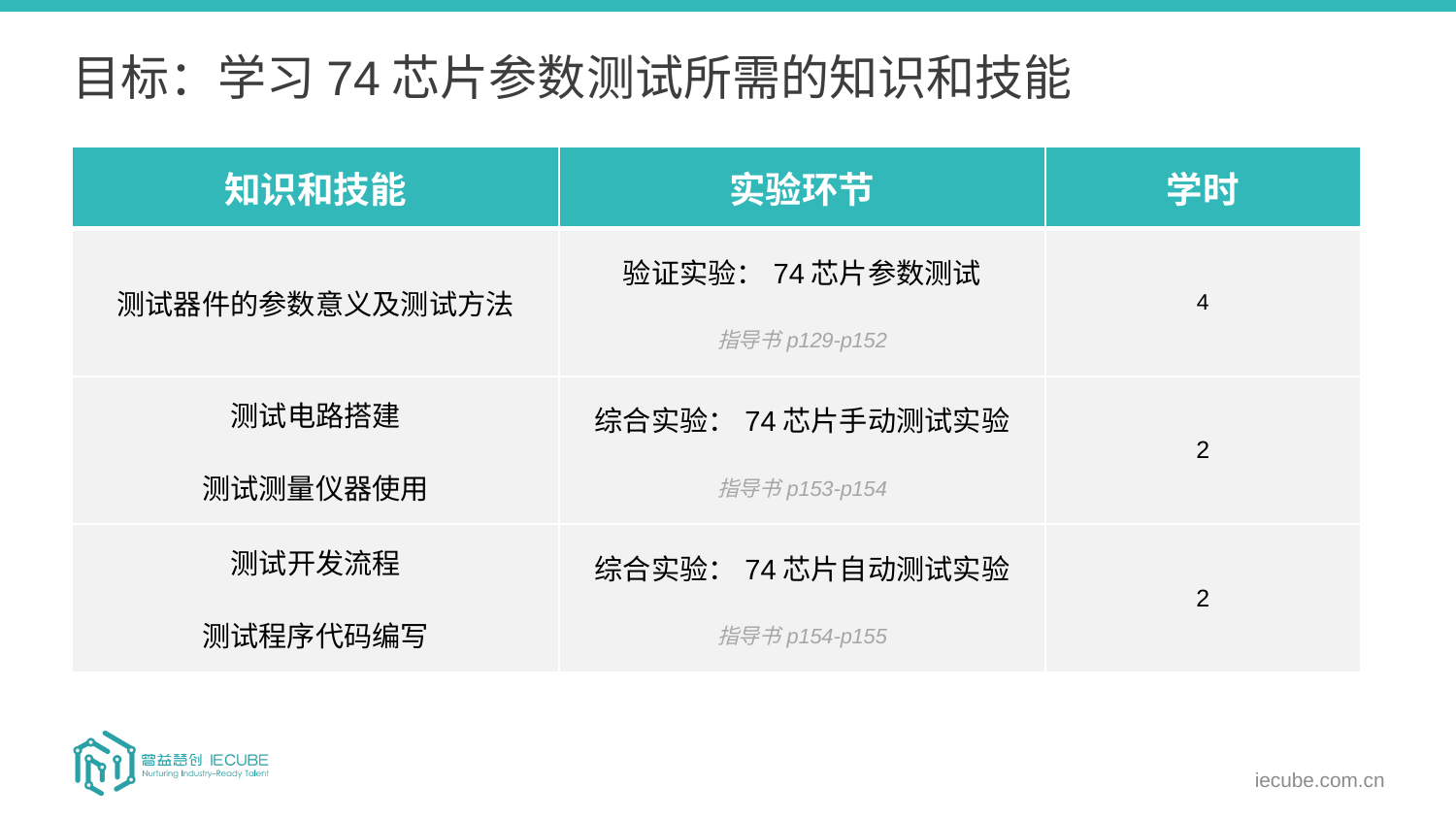

# 目标：学习74芯片参数测试所需的知识和技能
| 知识和技能 | 实验环节 | 学时 |
| --- | --- | --- |
| 测试器件的参数意义及测试方法 | 验证实验：74芯片参数测试 指导书p129-p152 | 4 |
| 测试电路搭建 测试测量仪器使用 | 综合实验：74芯片手动测试实验 指导书p153-p154 | 2 |
| 测试开发流程 测试程序代码编写 | 综合实验：74芯片自动测试实验 指导书p154-p155 | 2 |